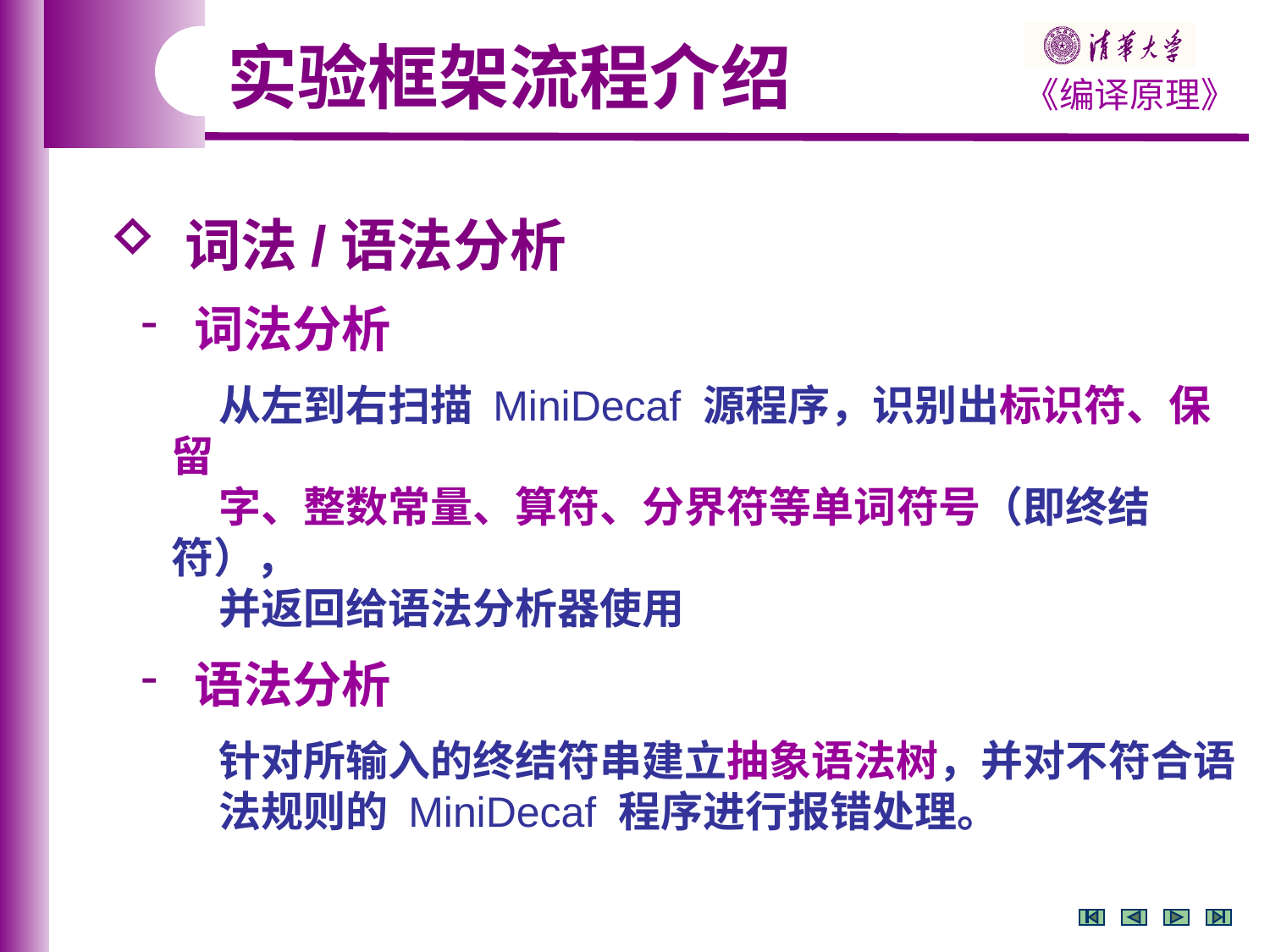

实验框架流程介绍
 词法/语法分析

 词法分析

    从左到右扫描 MiniDecaf 源程序，识别出标识符、保留
    字、整数常量、算符、分界符等单词符号（即终结符），
    并返回给语法分析器使用

 语法分析

    针对所输入的终结符串建立抽象语法树，并对不符合语
    法规则的 MiniDecaf 程序进行报错处理。